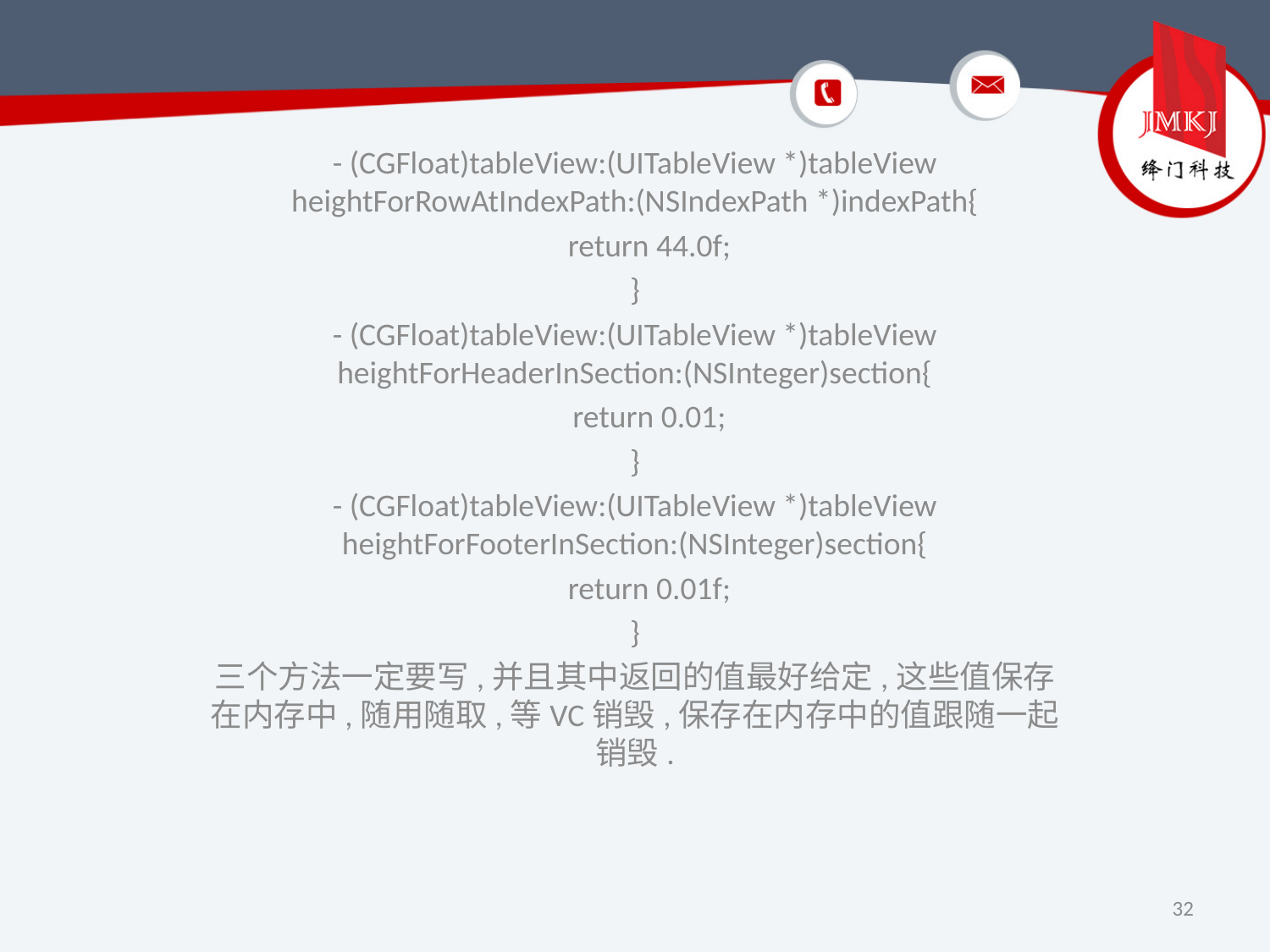

- (CGFloat)tableView:(UITableView *)tableView heightForRowAtIndexPath:(NSIndexPath *)indexPath{
    return 44.0f;
}
- (CGFloat)tableView:(UITableView *)tableView heightForHeaderInSection:(NSInteger)section{
    return 0.01;
}
- (CGFloat)tableView:(UITableView *)tableView heightForFooterInSection:(NSInteger)section{
    return 0.01f;
}
三个方法一定要写,并且其中返回的值最好给定,这些值保存在内存中,随用随取,等VC销毁,保存在内存中的值跟随一起销毁.

32